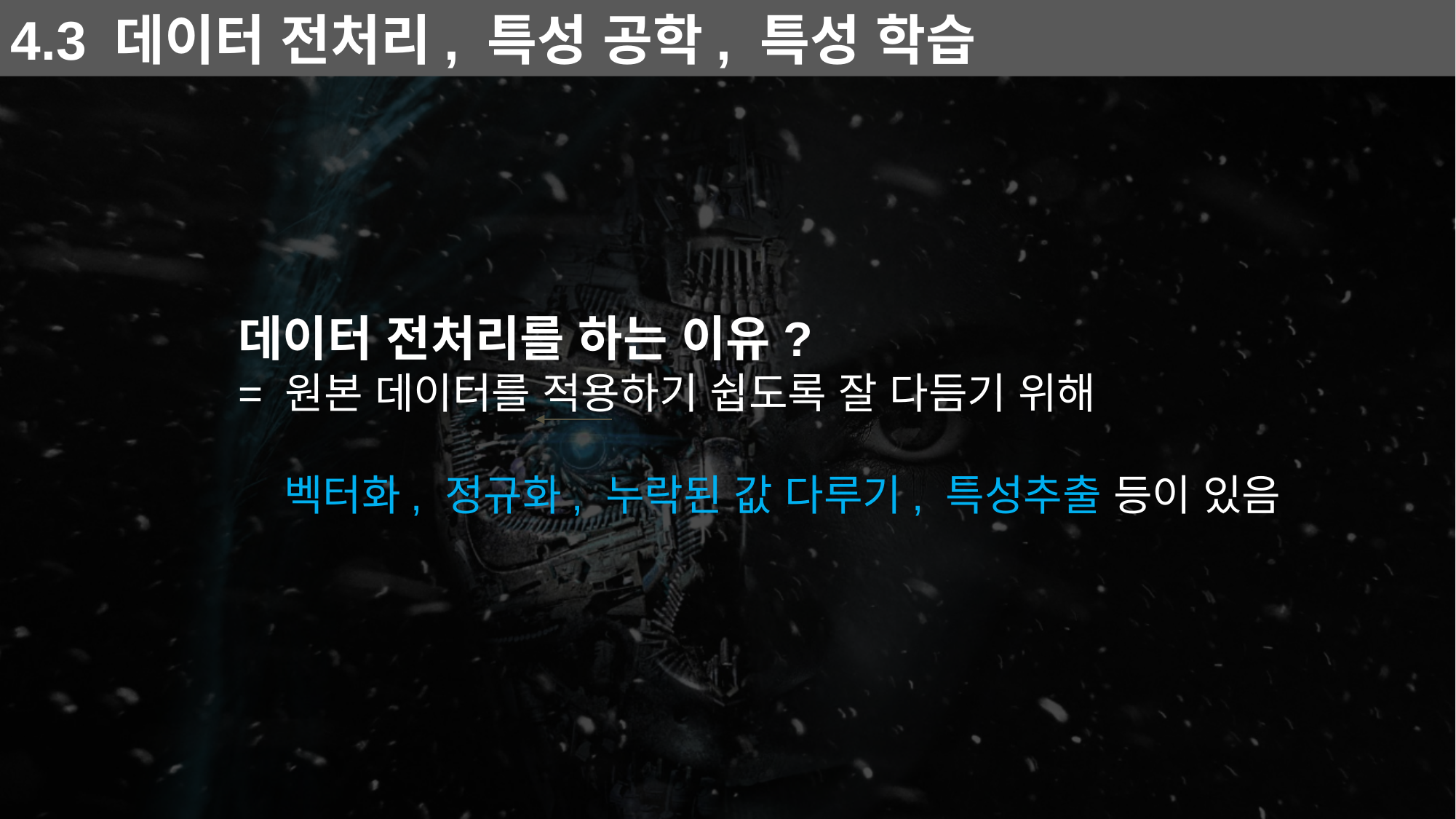

4.3 데이터 전처리, 특성 공학, 특성 학습
데이터 전처리를 하는 이유?
= 원본 데이터를 적용하기 쉽도록 잘 다듬기 위해

   벡터화, 정규화, 누락된 값 다루기, 특성추출 등이 있음